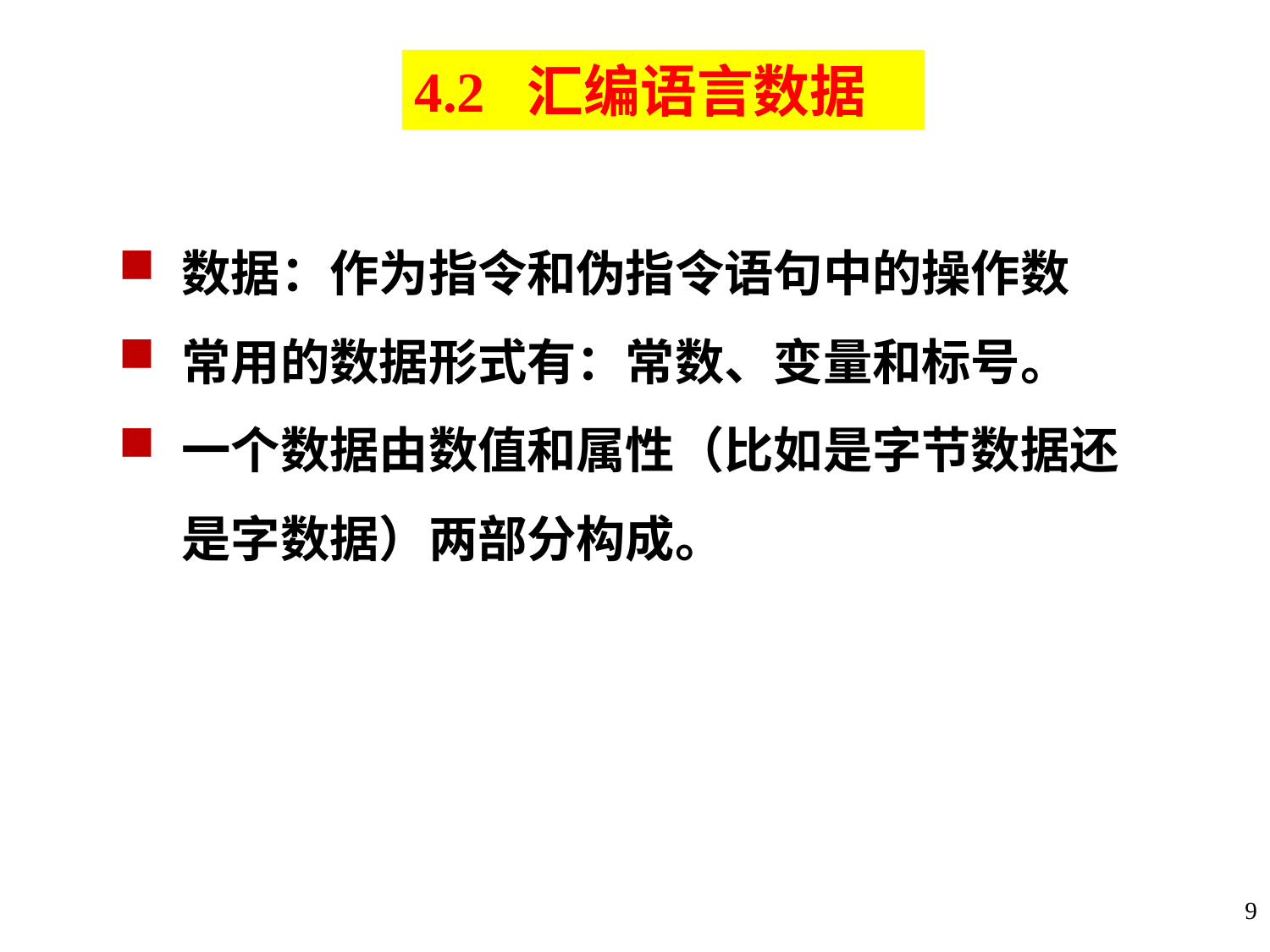

4.2  汇编语言数据
数据：作为指令和伪指令语句中的操作数
常用的数据形式有：常数、变量和标号。
一个数据由数值和属性（比如是字节数据还是字数据）两部分构成。
9